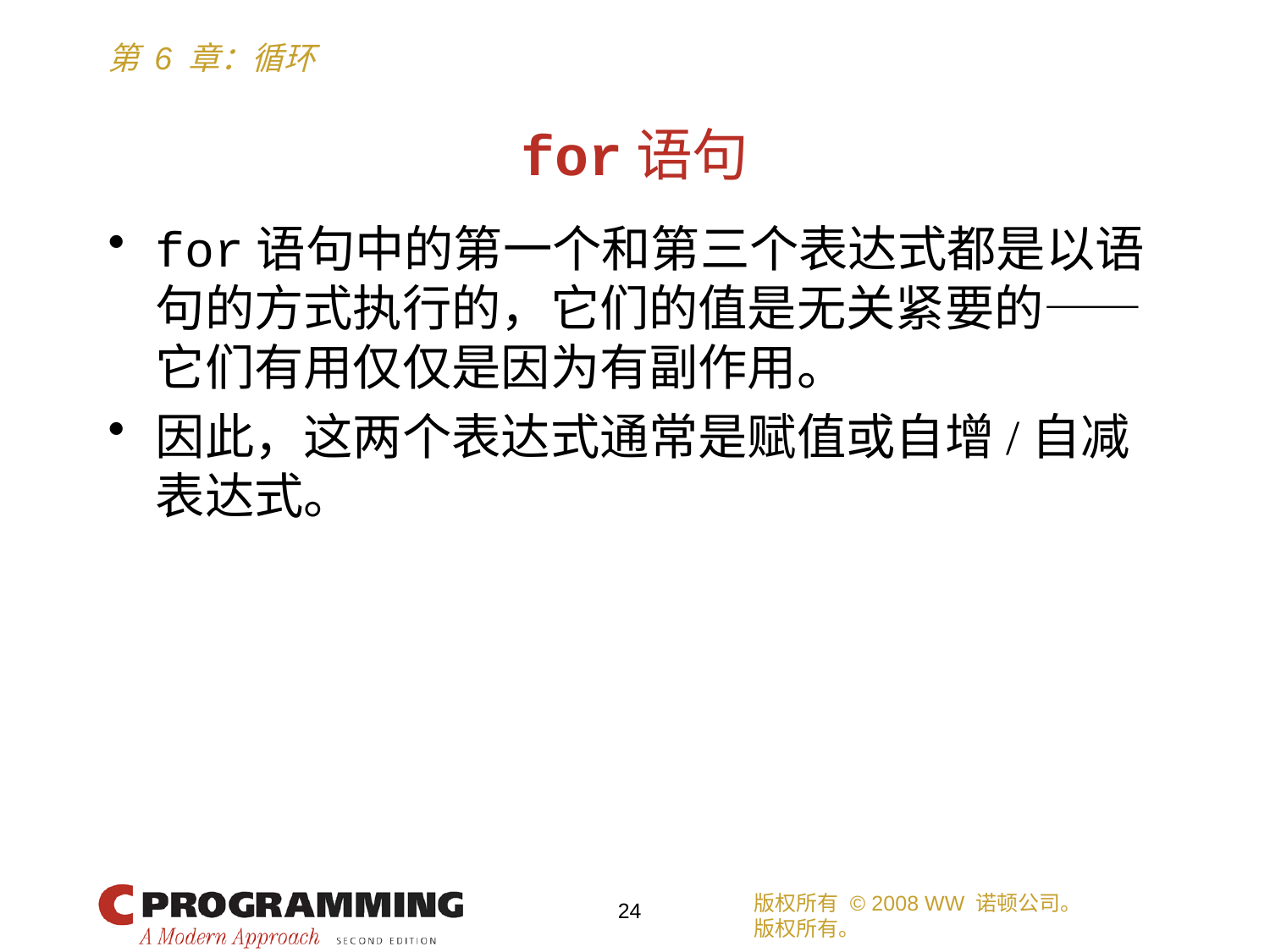

# for语句
for语句中的第一个和第三个表达式都是以语句的方式执行的，它们的值是无关紧要的——它们有用仅仅是因为有副作用。
因此，这两个表达式通常是赋值或自增/自减表达式。

版权所有 © 2008 WW 诺顿公司。
版权所有。
24